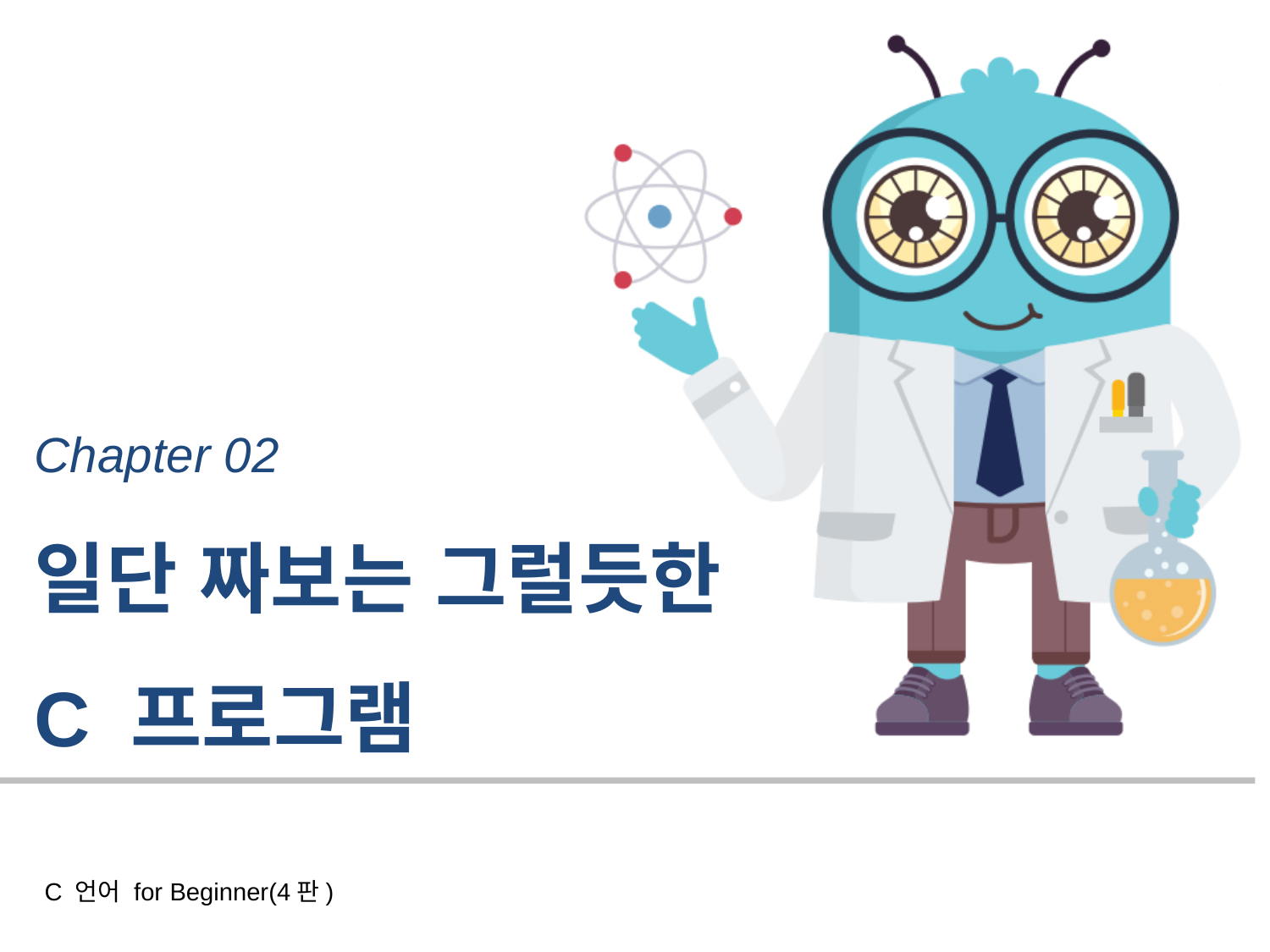

# Chapter 02 일단 짜보는 그럴듯한 C 프로그램